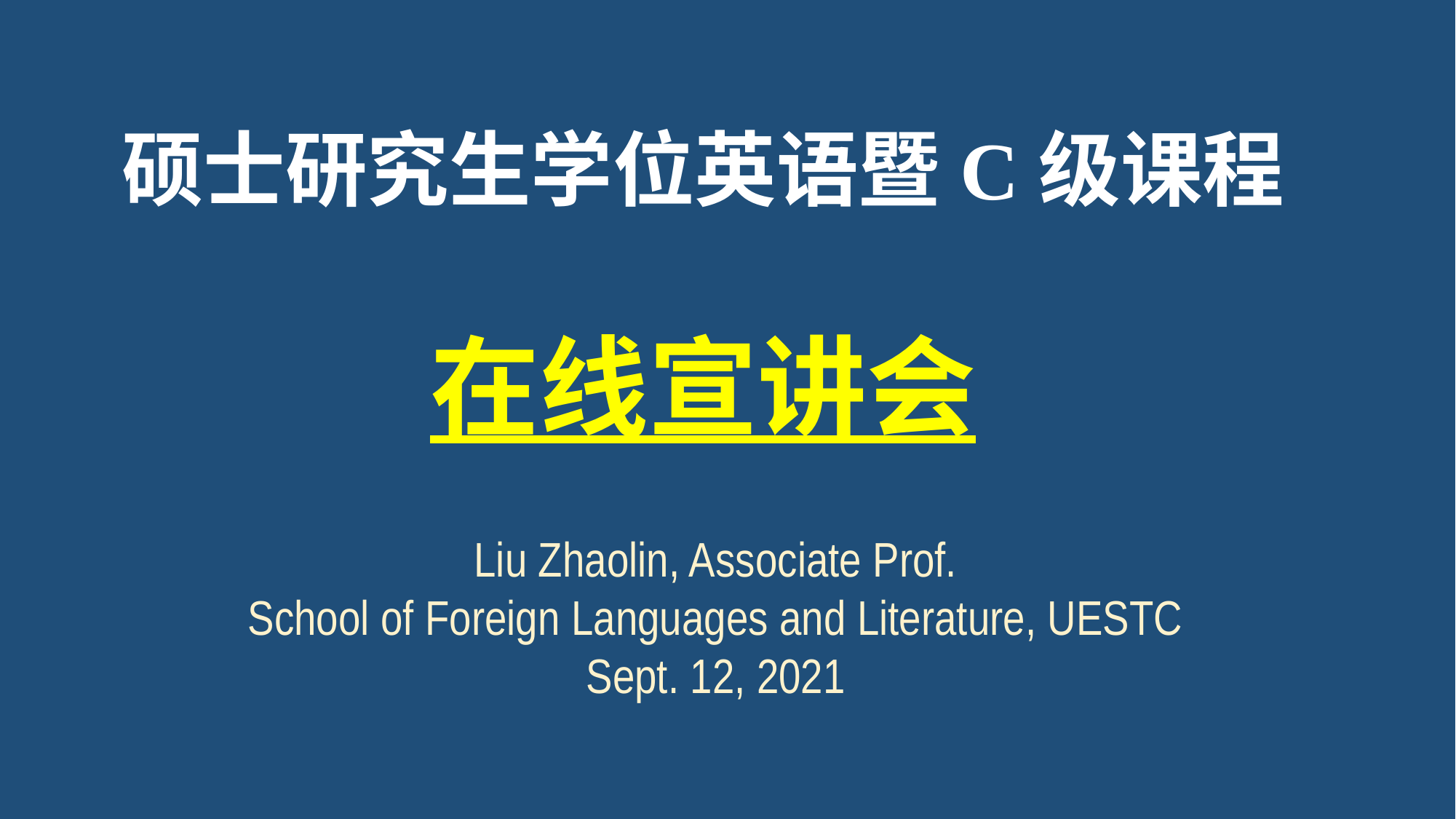

硕士研究生学位英语暨C级课程
在线宣讲会
Liu Zhaolin, Associate Prof.
School of Foreign Languages and Literature, UESTC
Sept. 12, 2021